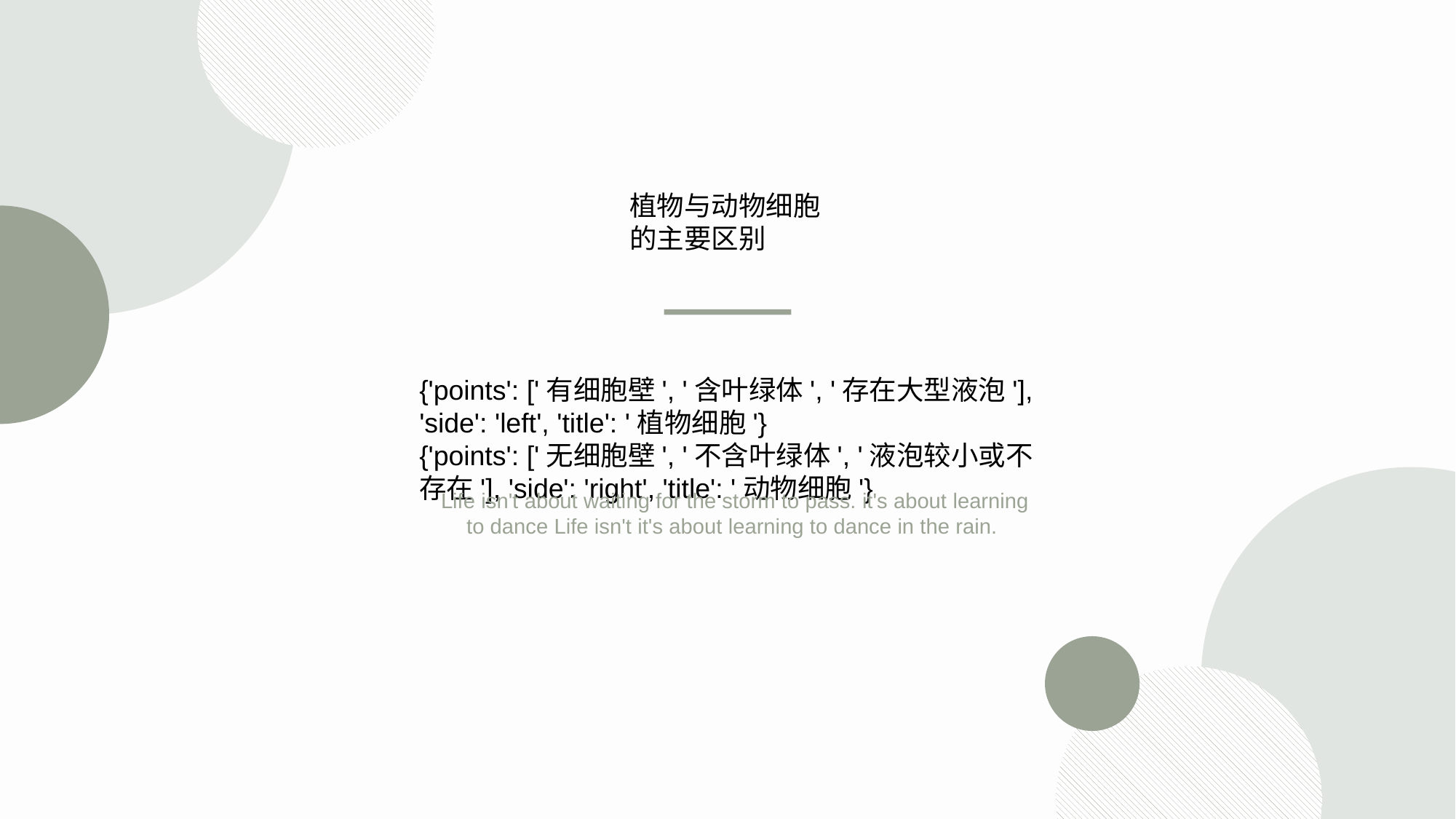

植物与动物细胞的主要区别

{'points': ['有细胞壁', '含叶绿体', '存在大型液泡'], 'side': 'left', 'title': '植物细胞'}
{'points': ['无细胞壁', '不含叶绿体', '液泡较小或不存在'], 'side': 'right', 'title': '动物细胞'}

 Life isn't about waiting for the storm to pass. it's about learning to dance Life isn't it's about learning to dance in the rain.